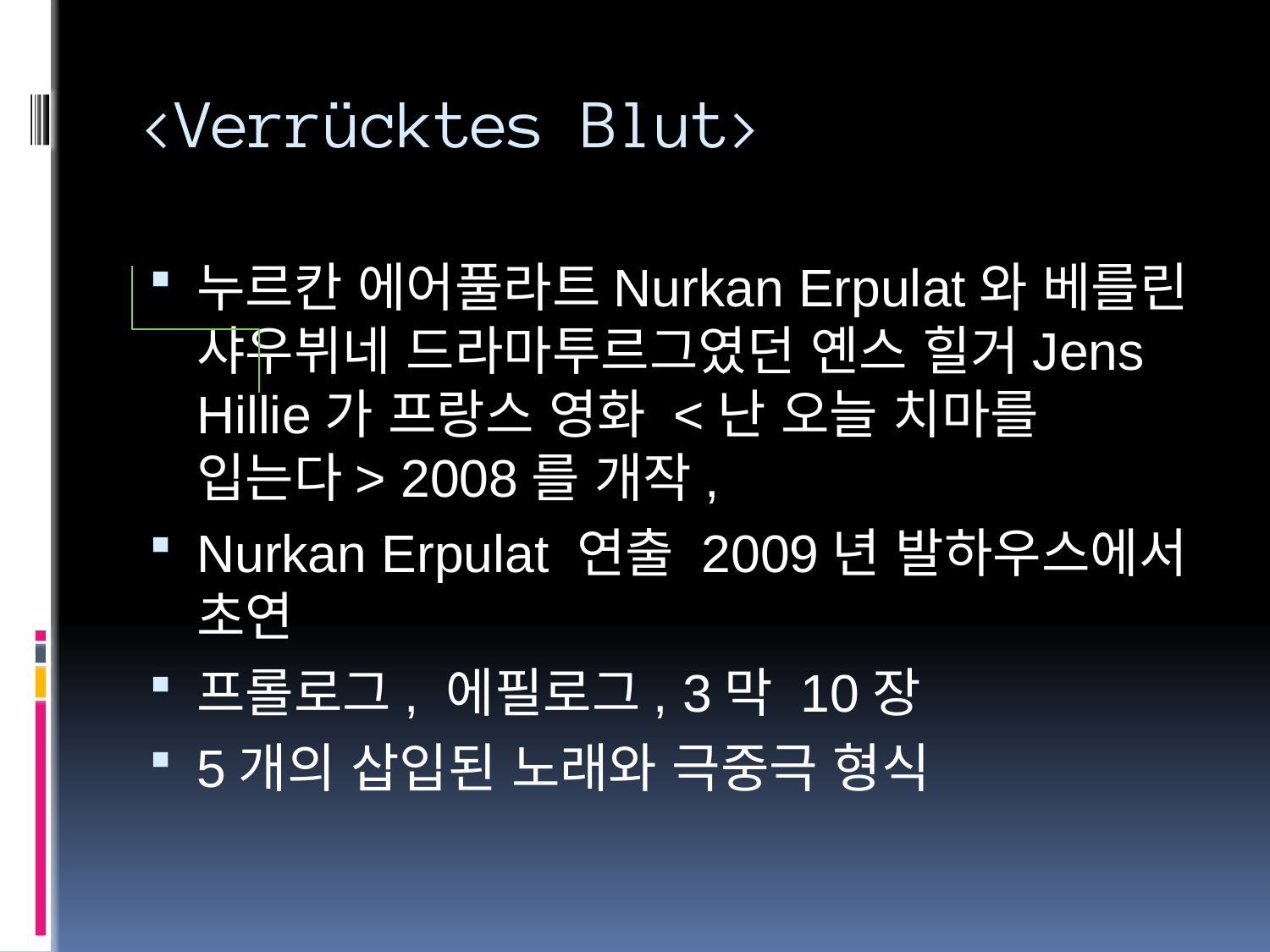

# <Verrücktes Blut>
누르칸 에어풀라트Nurkan Erpulat와 베를린 샤우뷔네 드라마투르그였던 옌스 힐거Jens Hillie가 프랑스 영화 <난 오늘 치마를 입는다> 2008를 개작,
Nurkan Erpulat 연출 2009년 발하우스에서 초연
프롤로그, 에필로그, 3막 10장
5개의 삽입된 노래와 극중극 형식